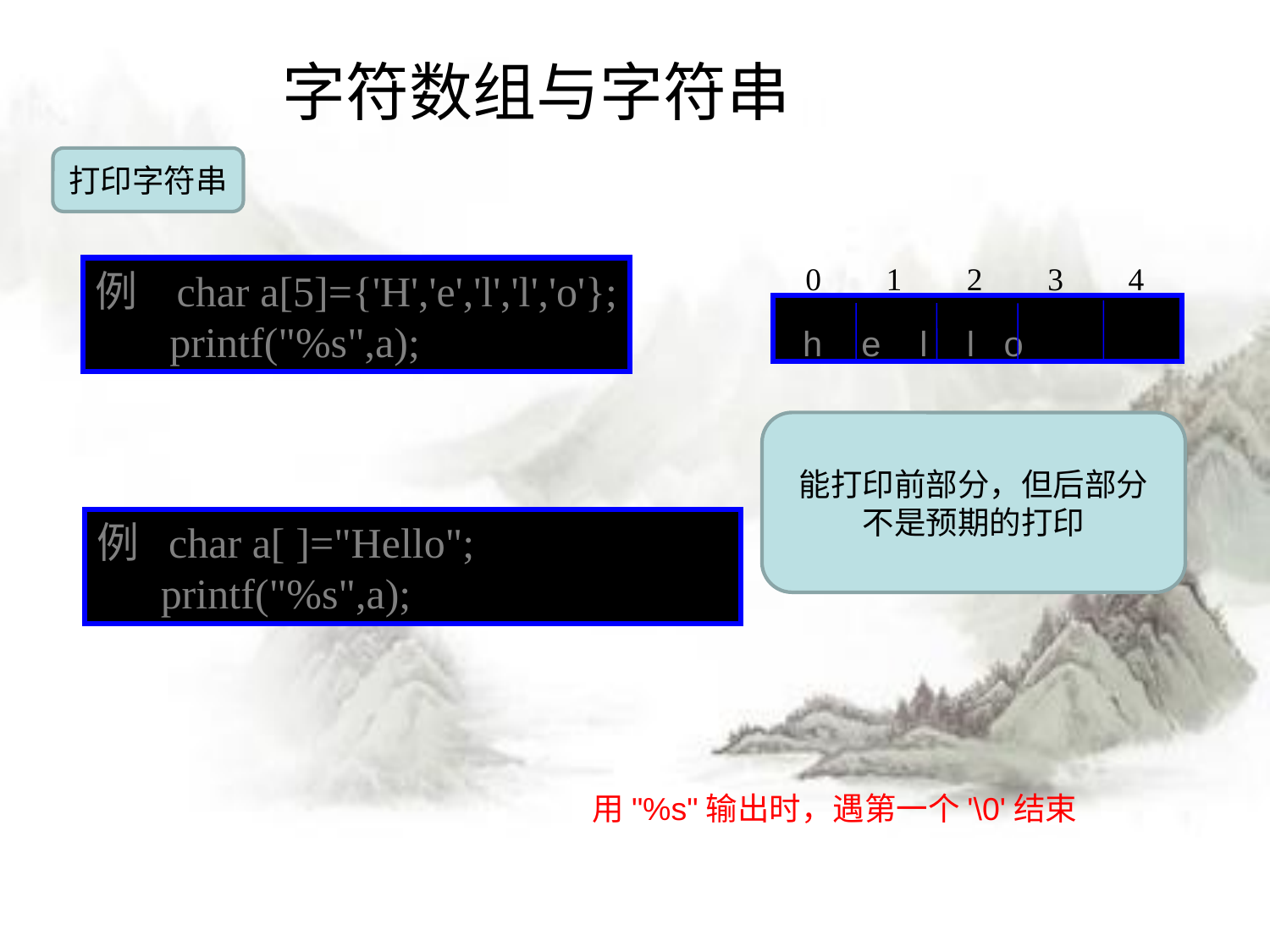

# 字符数组与字符串
打印字符串
0
1
2
3
4
 h    e    l    l   o

例   char a[5]={'H','e','l','l','o'};
       printf("%s",a);
能打印前部分，但后部分不是预期的打印
例  char a[ ]="Hello";
      printf("%s",a);
用"%s"输出时，遇第一个'\0'结束